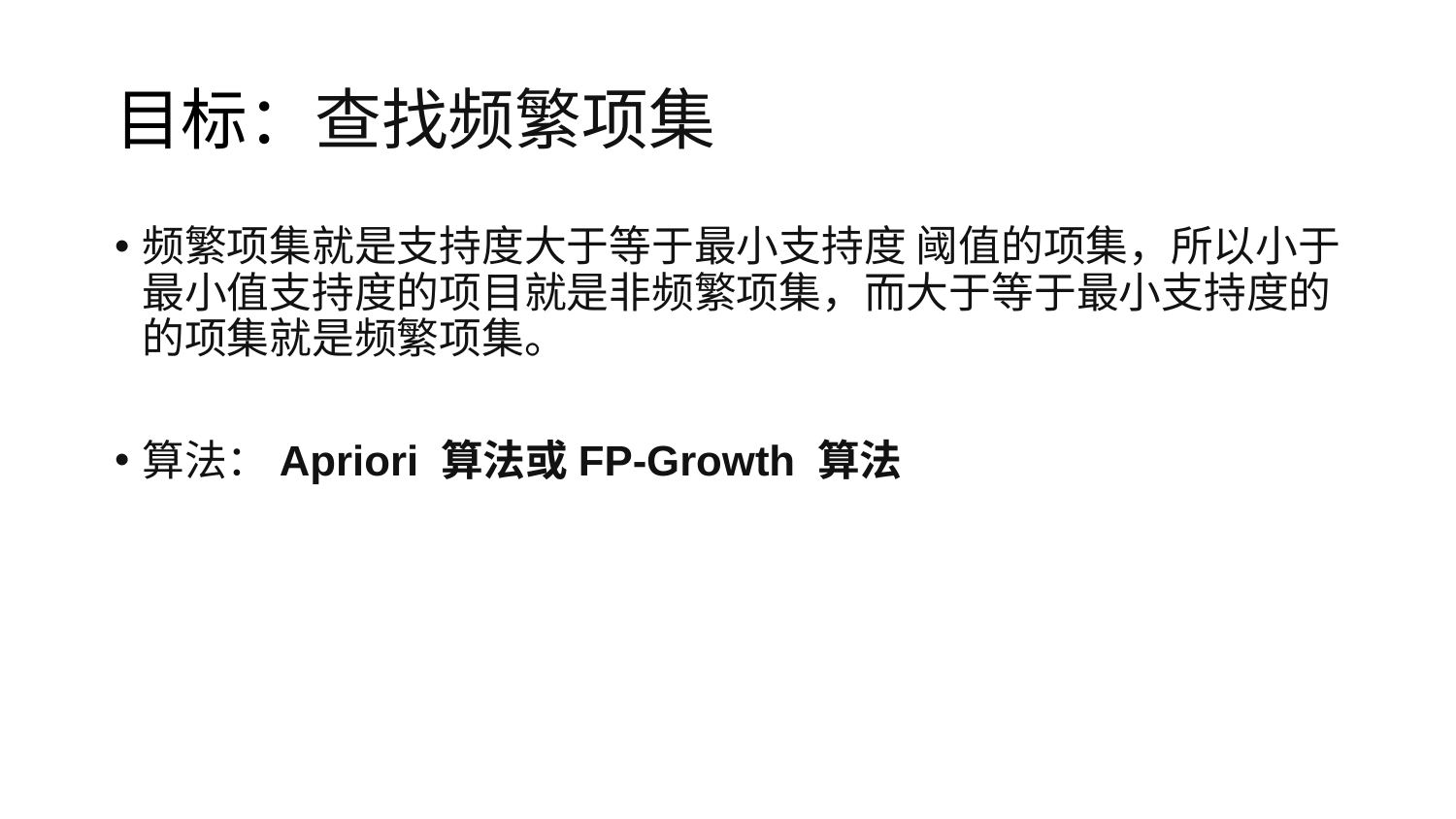

# 目标：查找频繁项集
频繁项集就是支持度大于等于最小支持度 阈值的项集，所以小于最小值支持度的项目就是非频繁项集，而大于等于最小支持度的的项集就是频繁项集。

算法：Apriori 算法或FP-Growth 算法